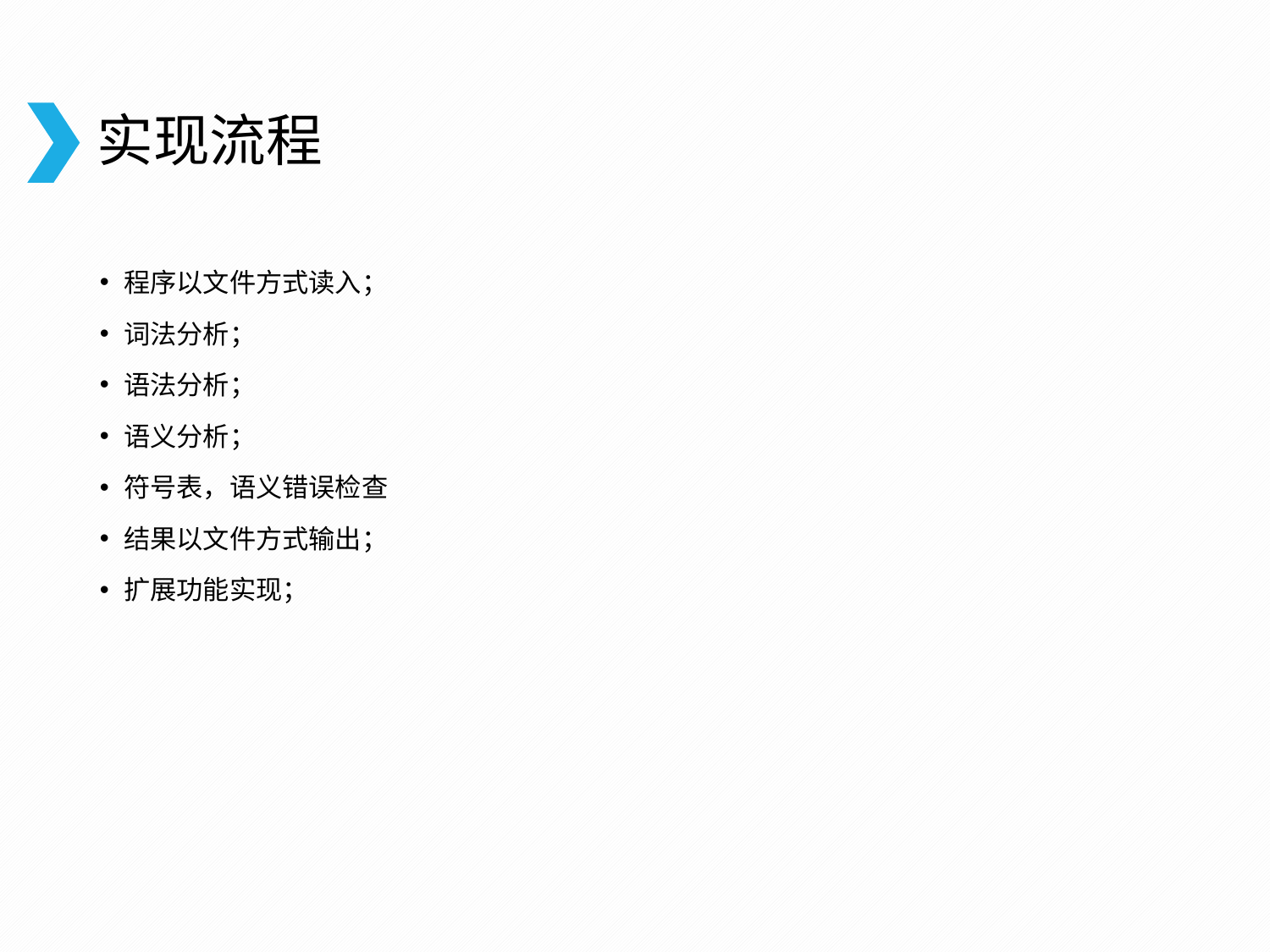

# 实现流程
程序以文件方式读入；
词法分析；
语法分析；
语义分析；
符号表，语义错误检查
结果以文件方式输出；
扩展功能实现；